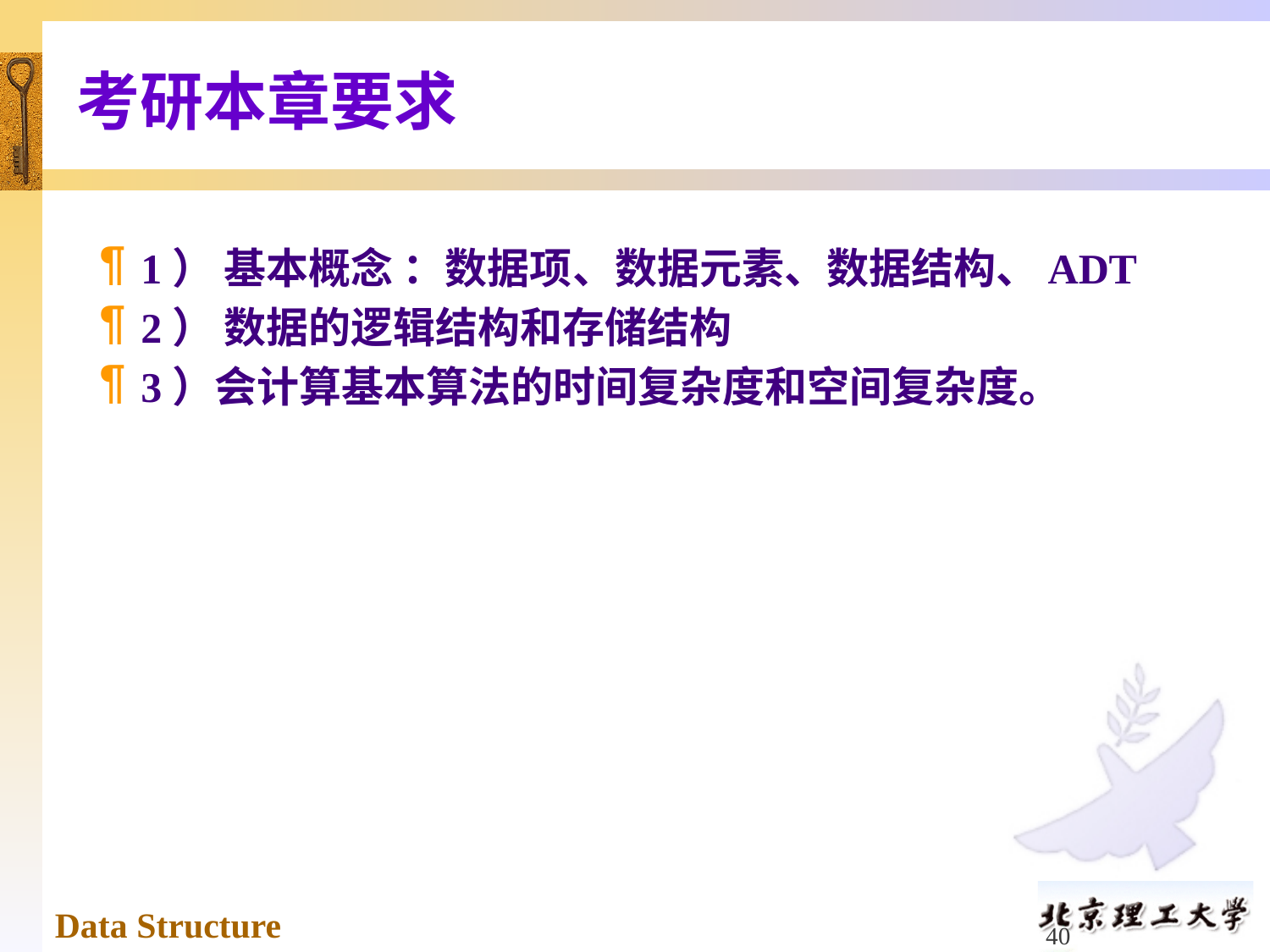

# 考研本章要求

1） 基本概念 ：数据项、数据元素、数据结构、ADT
2） 数据的逻辑结构和存储结构
3）会计算基本算法的时间复杂度和空间复杂度。
40